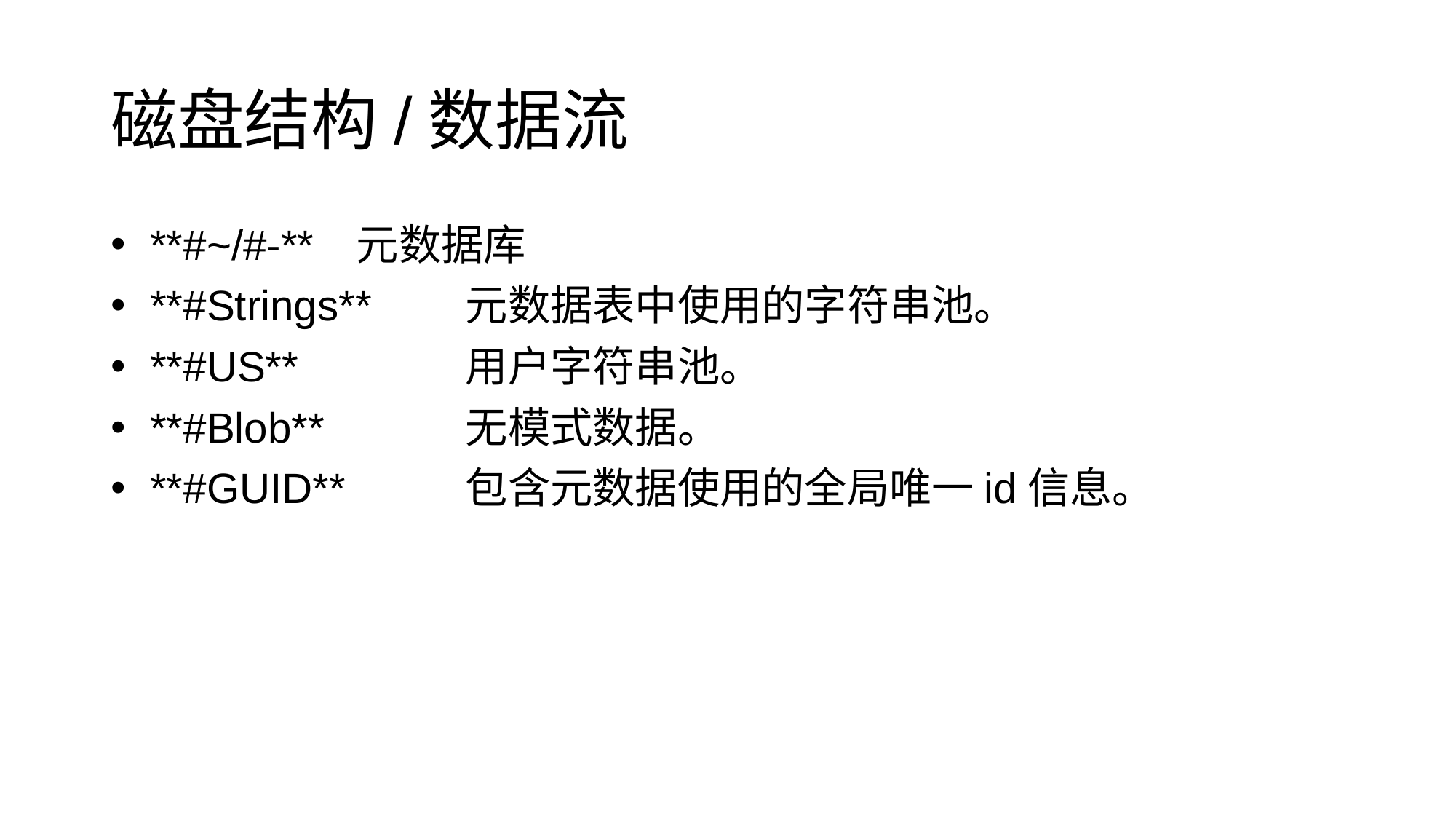

# 磁盘结构/数据流
 **#~/#-** 	元数据库
 **#Strings**  	元数据表中使用的字符串池。
 **#US**       	用户字符串池。
 **#Blob**     	无模式数据。
 **#GUID**     	包含元数据使用的全局唯一id信息。